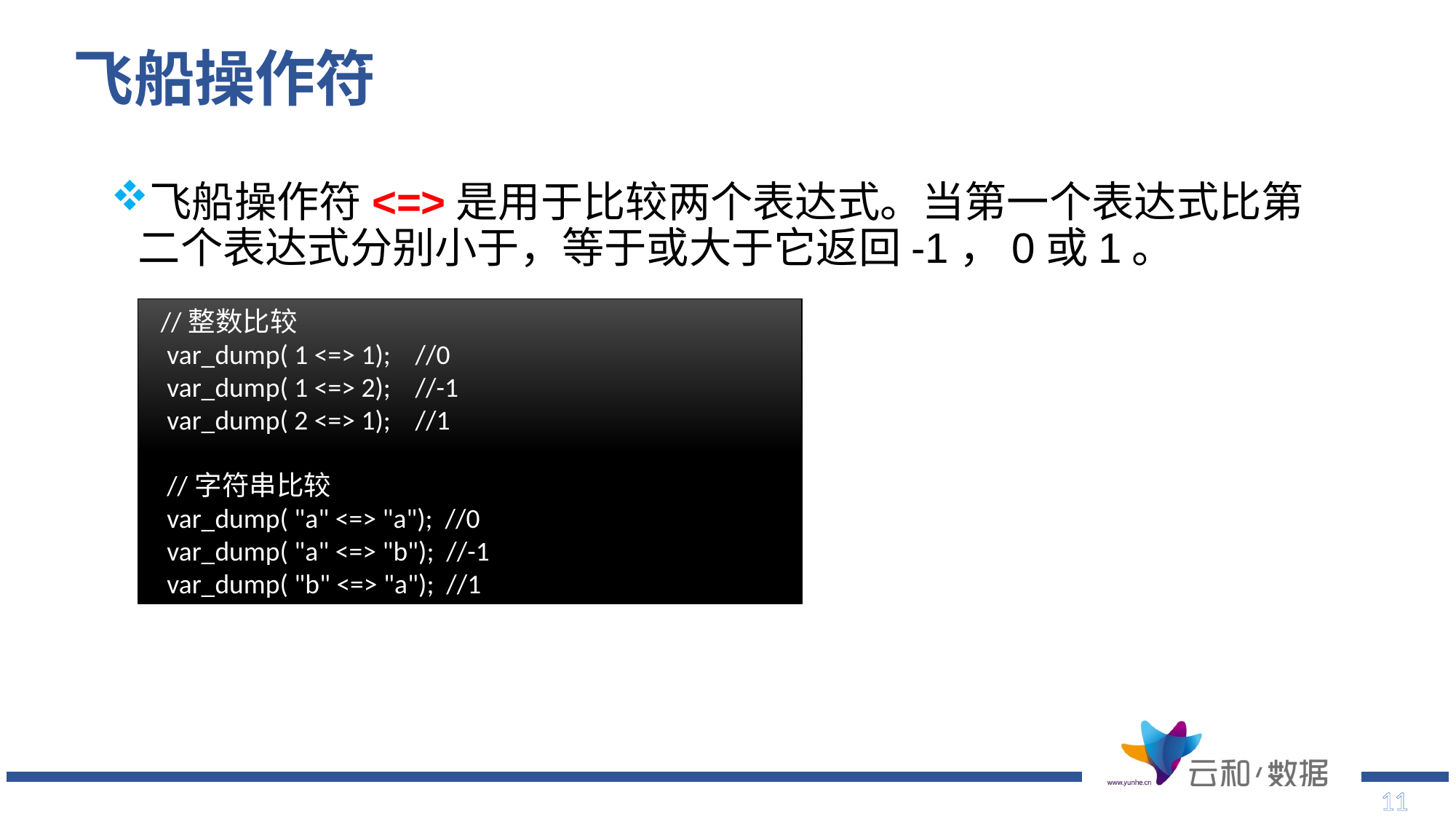

# 飞船操作符
飞船操作符<=>是用于比较两个表达式。当第一个表达式比第二个表达式分别小于，等于或大于它返回-1，0或1。
  //整数比较
   var_dump( 1 <=> 1);    //0
   var_dump( 1 <=> 2);    //-1
   var_dump( 2 <=> 1);    //1

   //字符串比较
   var_dump( "a" <=> "a");  //0
   var_dump( "a" <=> "b");  //-1
   var_dump( "b" <=> "a");  //1